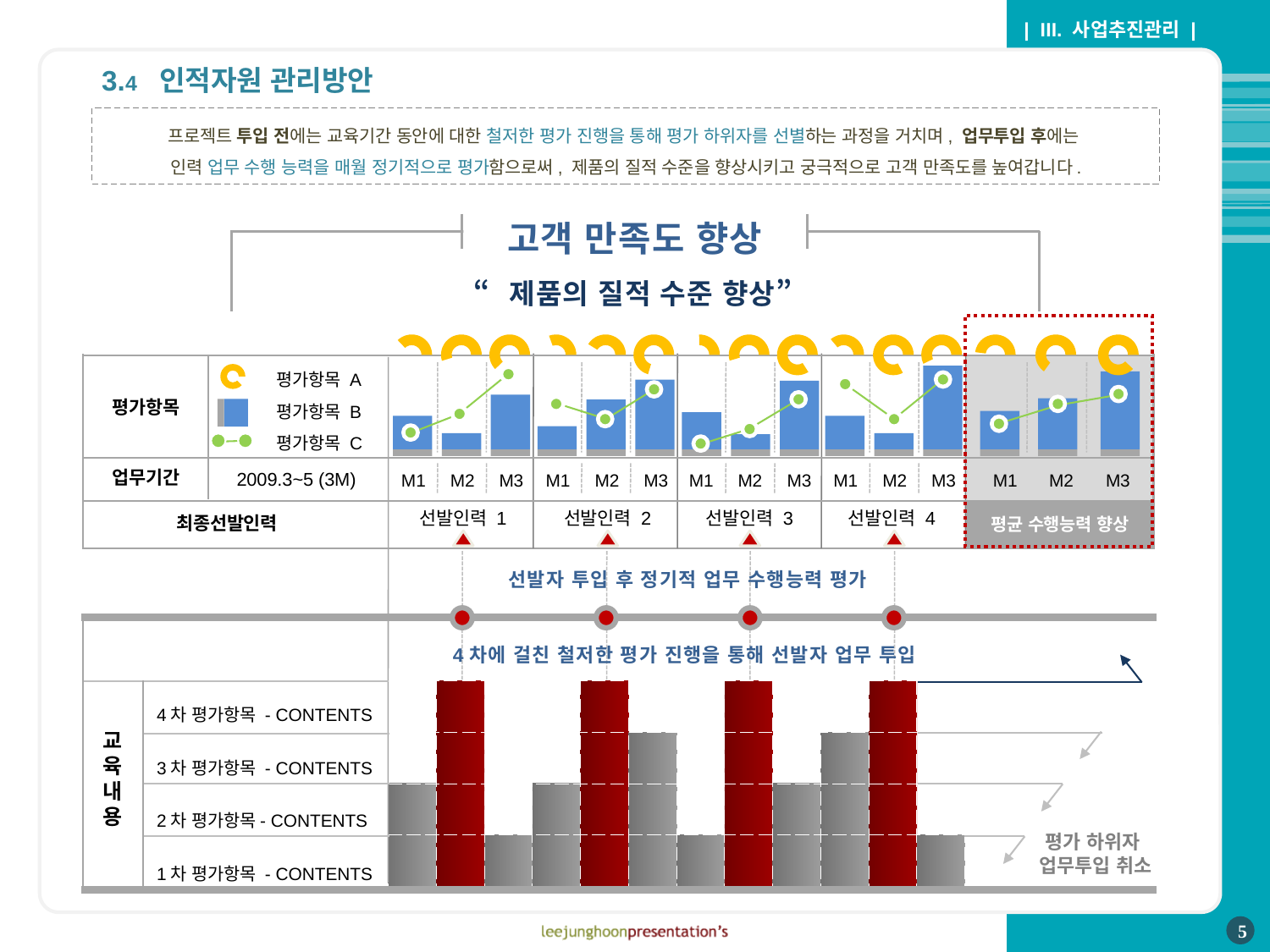

고객 만족도 향상
“제품의 질적 수준 향상”

평가항목 A
평가항목 B
평가항목 C

평가항목

업무기간
2009.3~5 (3M)
M1
M2
M3
M1
M2
M3
M1
M2
M3
M1
M2
M3
M1
M2
M3
선발인력 1
선발인력 2
선발인력 3
선발인력 4

최종선발인력
평균 수행능력 향상

선발자 투입 후 정기적 업무 수행능력 평가

4차에 걸친 철저한 평가 진행을 통해 선발자 업무 투입
4차 평가항목 - CONTENTS
3차 평가항목 - CONTENTS
2차 평가항목- CONTENTS
1차 평가항목 - CONTENTS
|  |  |  |  |  |  |  |  |  |  |  |  |
| --- | --- | --- | --- | --- | --- | --- | --- | --- | --- | --- | --- |
|  |  |  |  |  |  |  |  |  |  |  |  |
|  |  |  |  |  |  |  |  |  |  |  |  |
|  |  |  |  |  |  |  |  |  |  |  |  |
교
육
내
용
평가 하위자
업무투입 취소